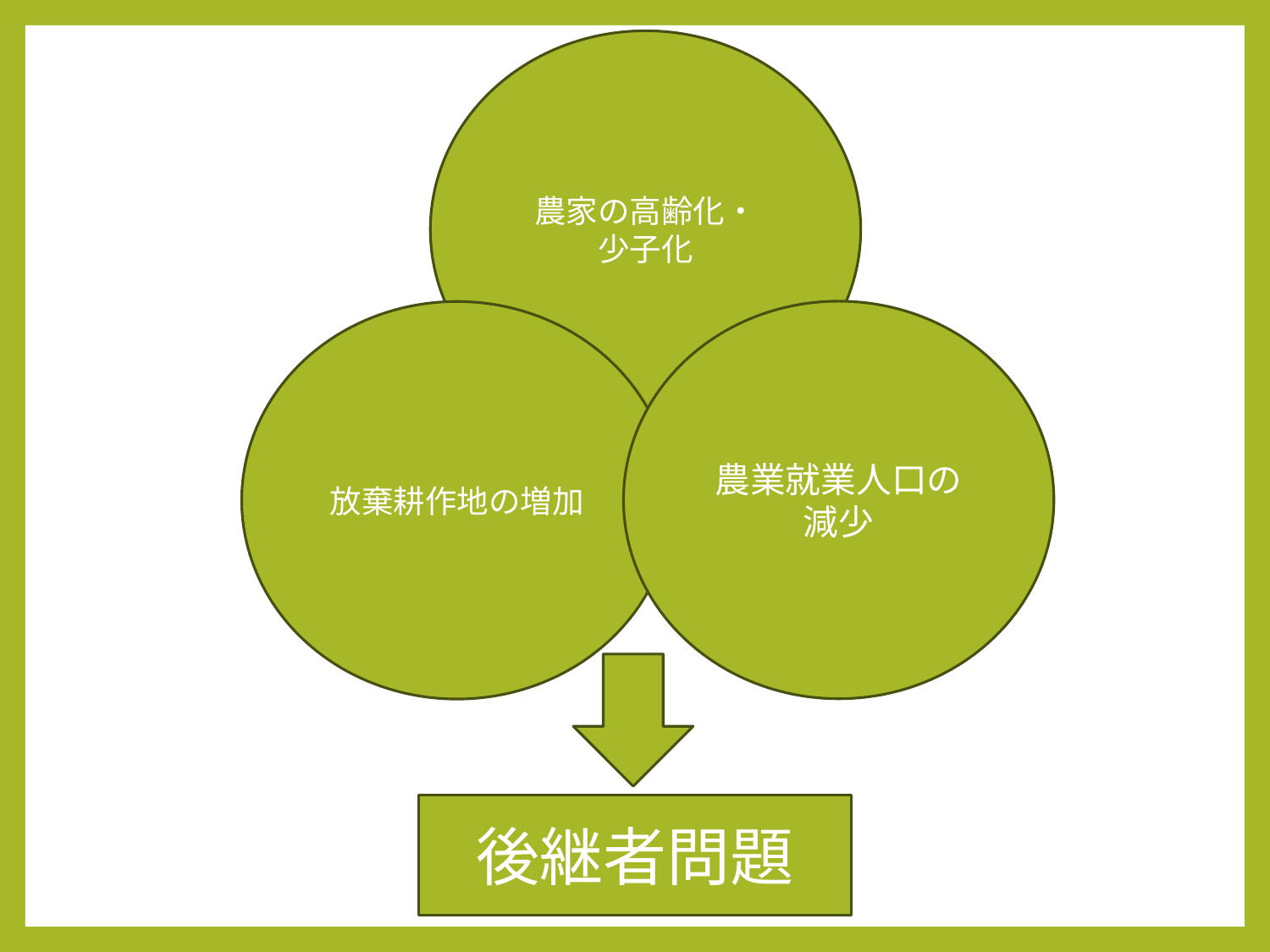

農家の高齢化・
少子化
農業就業人口の減少
放棄耕作地の増加

後継者問題